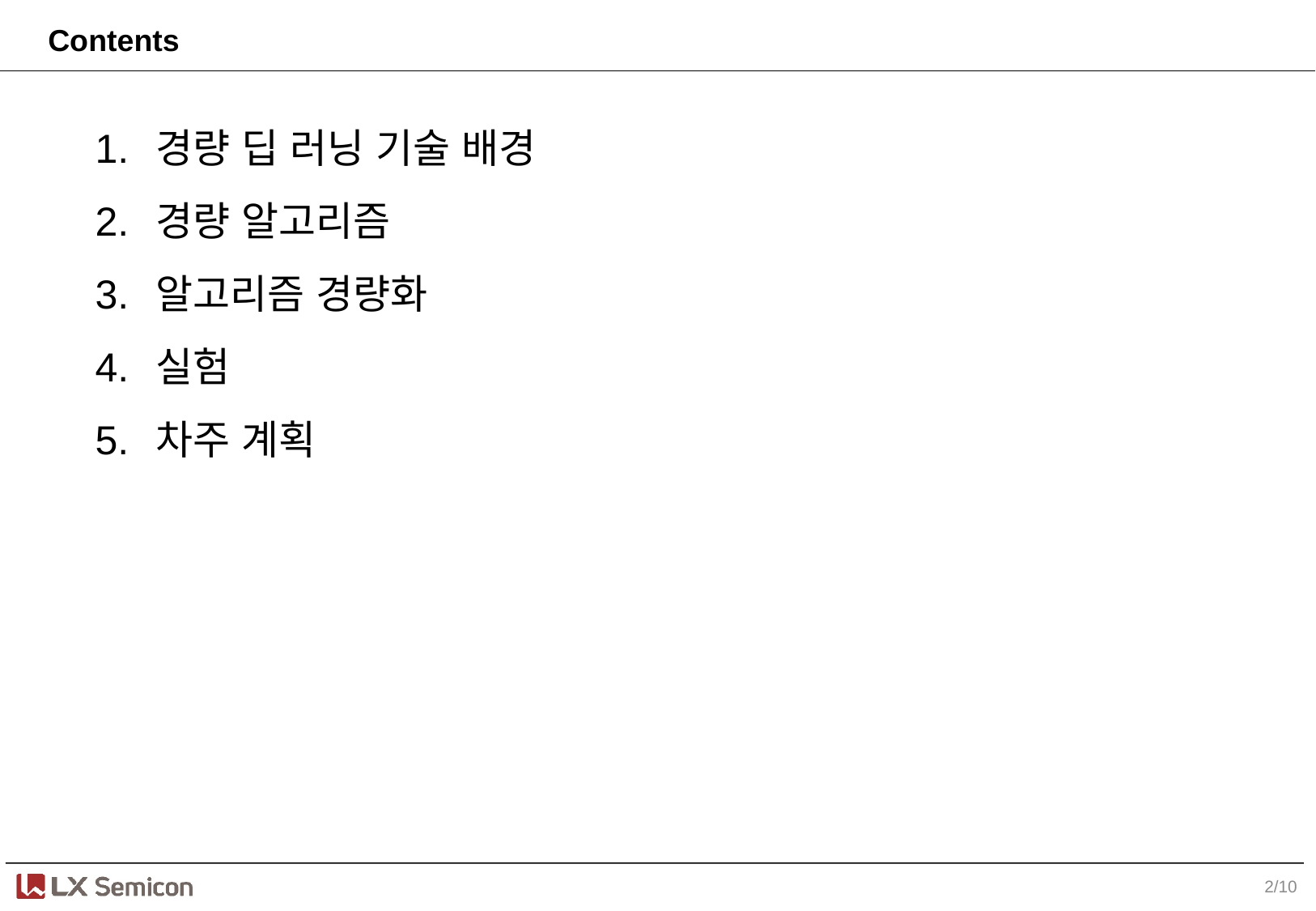

Contents
경량 딥 러닝 기술 배경
경량 알고리즘
알고리즘 경량화
실험
차주 계획
2/10